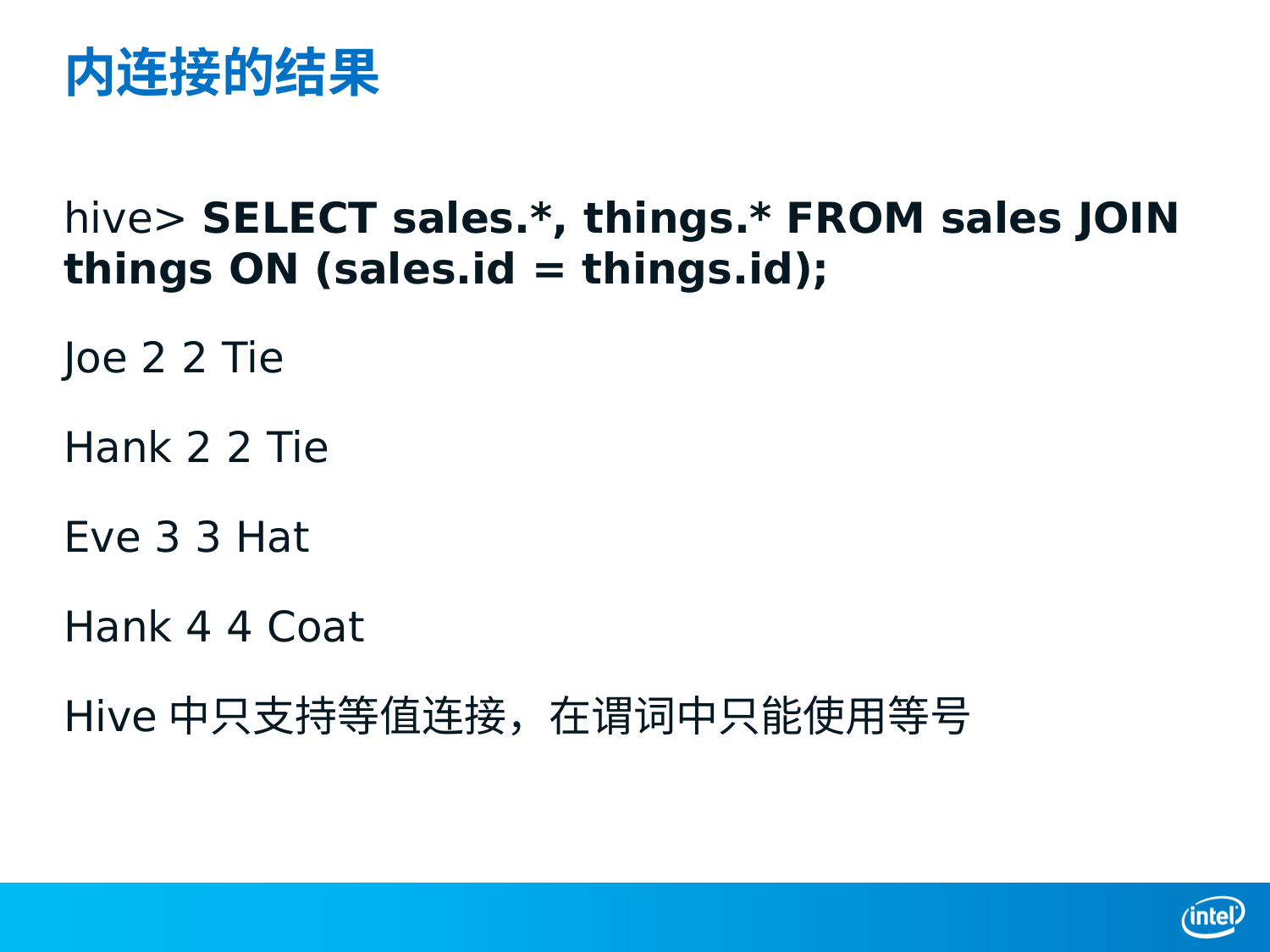

# 内连接的结果
hive> SELECT sales.*, things.* FROM sales JOIN things ON (sales.id = things.id);
Joe 2 2 Tie
Hank 2 2 Tie
Eve 3 3 Hat
Hank 4 4 Coat
Hive中只支持等值连接，在谓词中只能使用等号